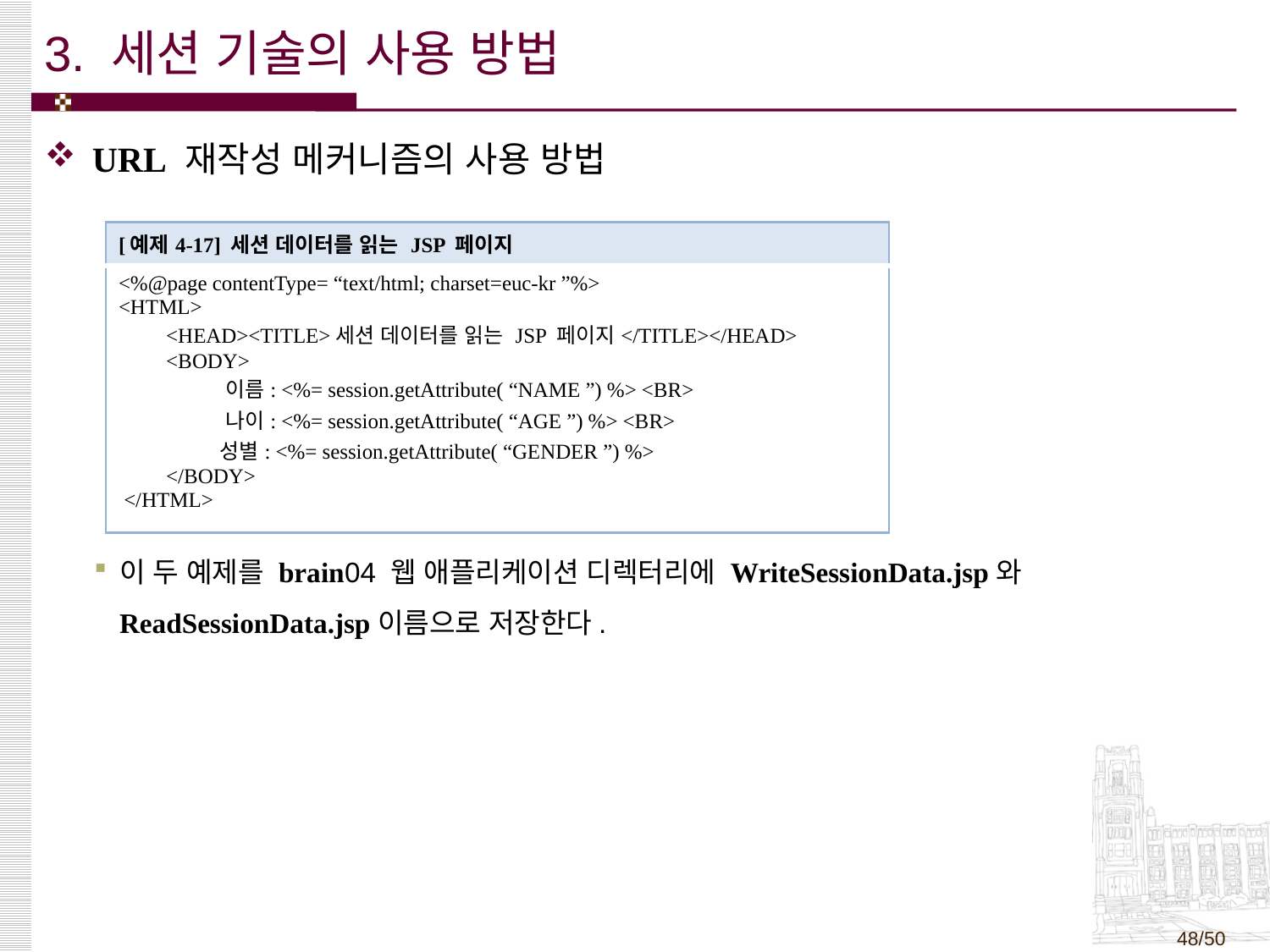

# 3. 세션 기술의 사용 방법
URL 재작성 메커니즘의 사용 방법

이 두 예제를 brain04 웹 애플리케이션 디렉터리에 WriteSessionData.jsp와 ReadSessionData.jsp이름으로 저장한다.

| [예제4-17] 세션 데이터를 읽는 JSP 페이지 |
| --- |
| <%@page contentType= “text/html; charset=euc-kr ”%> <HTML> <HEAD><TITLE>세션 데이터를 읽는 JSP 페이지</TITLE></HEAD> <BODY> 이름: <%= session.getAttribute( “NAME ”) %> <BR> 나이: <%= session.getAttribute( “AGE ”) %> <BR> 성별: <%= session.getAttribute( “GENDER ”) %> </BODY> </HTML> |